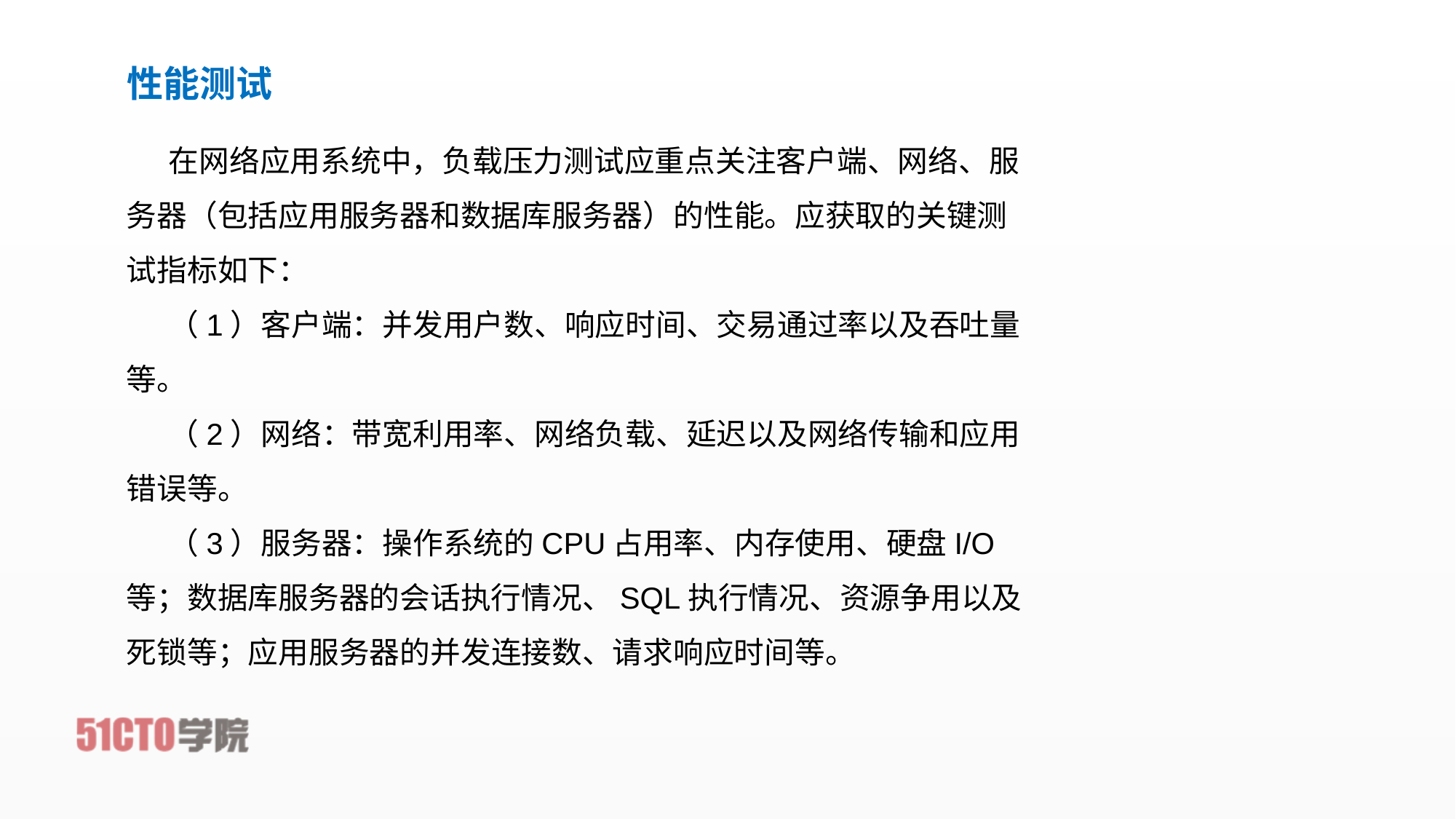

# 性能测试
在网络应用系统中，负载压力测试应重点关注客户端、网络、服务器（包括应用服务器和数据库服务器）的性能。应获取的关键测试指标如下：
（1）客户端：并发用户数、响应时间、交易通过率以及吞吐量等。
（2）网络：带宽利用率、网络负载、延迟以及网络传输和应用错误等。
（3）服务器：操作系统的CPU占用率、内存使用、硬盘I/O等；数据库服务器的会话执行情况、SQL执行情况、资源争用以及死锁等；应用服务器的并发连接数、请求响应时间等。